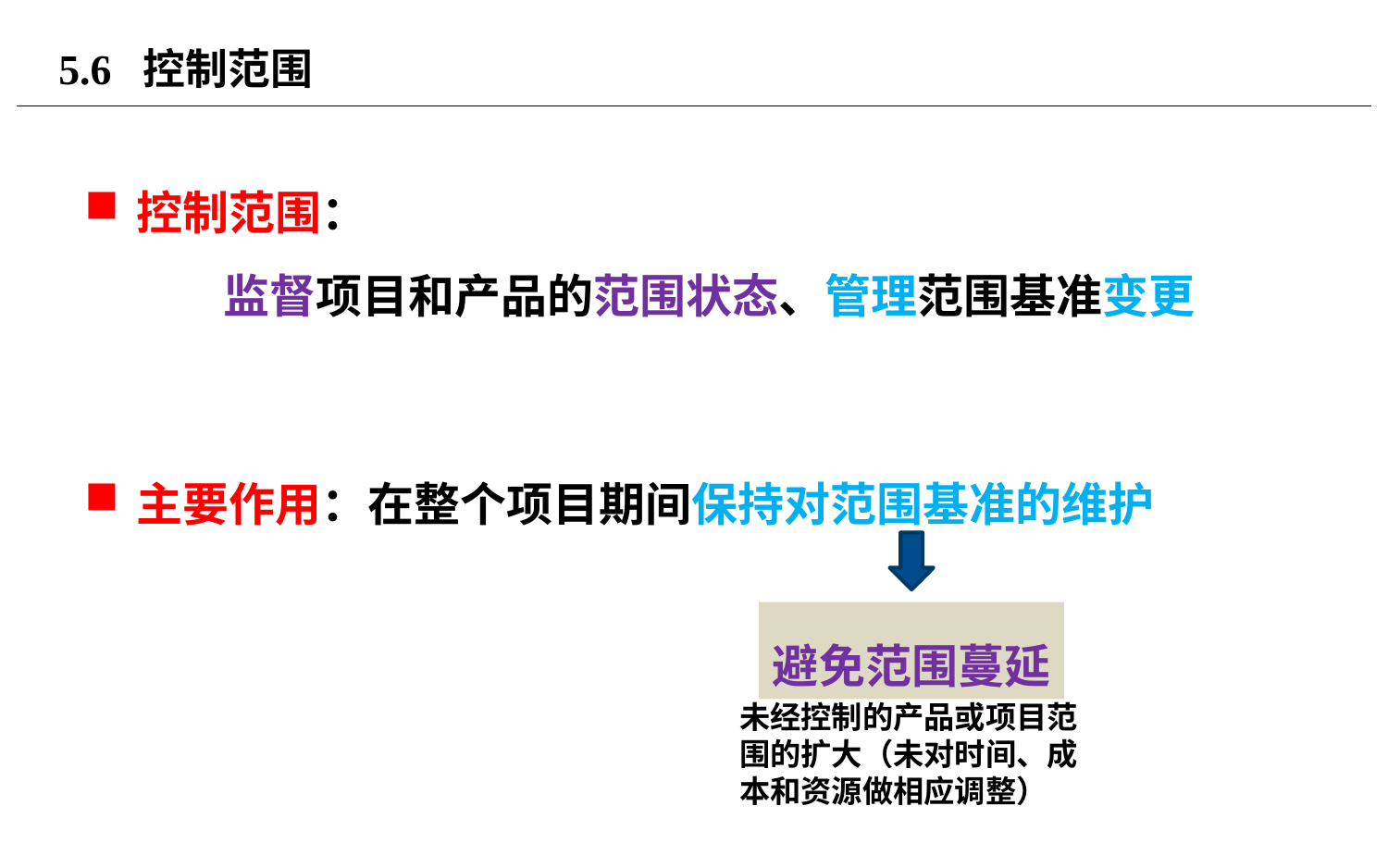

# 5.6  控制范围
控制范围：
	监督项目和产品的范围状态、管理范围基准变更

主要作用：在整个项目期间保持对范围基准的维护

避免范围蔓延
未经控制的产品或项目范围的扩大（未对时间、成本和资源做相应调整）